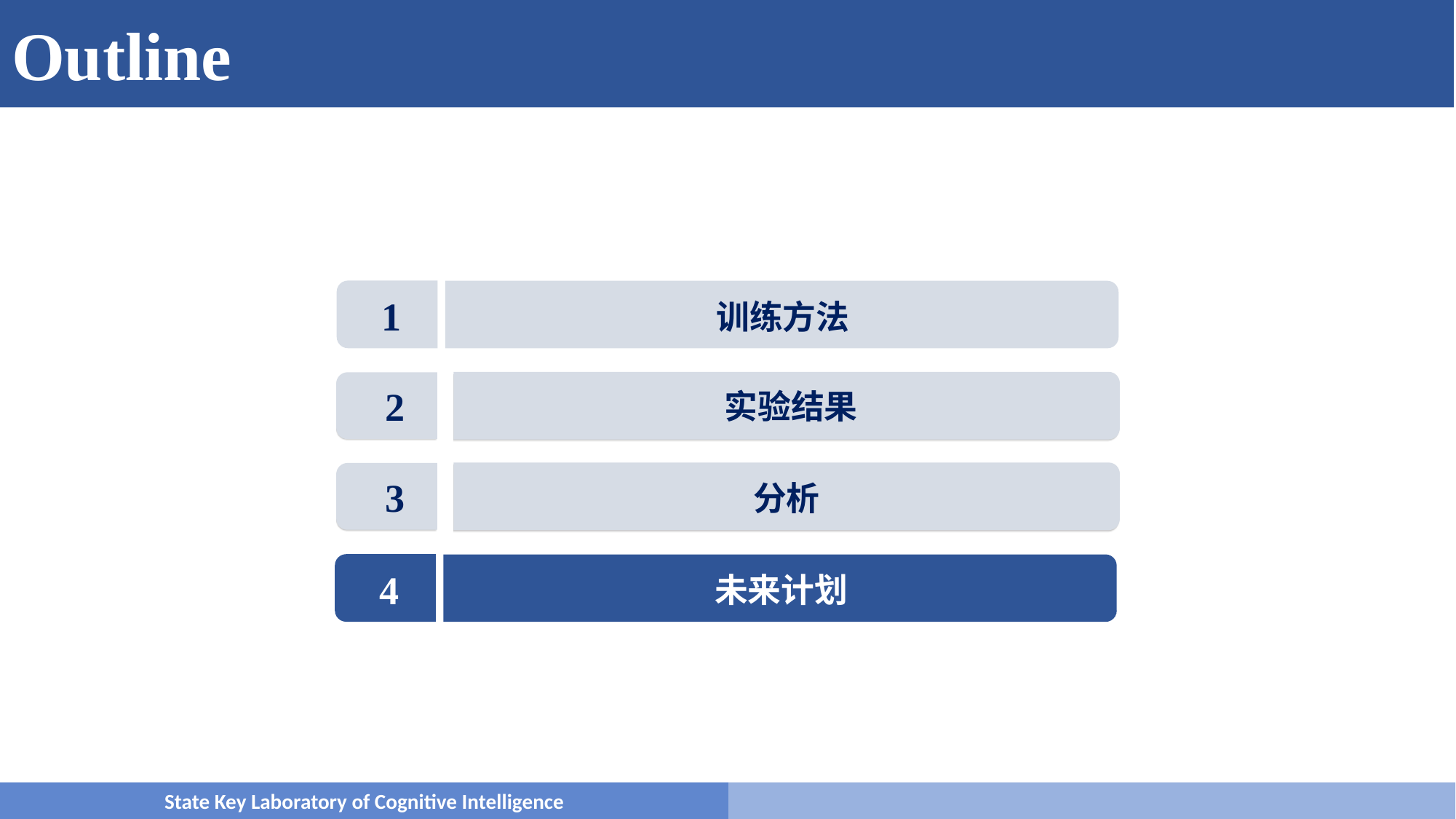

Outline

训练方法
1

2
实验结果

3
分析

未来计划
4
State Key Laboratory of Cognitive Intelligence